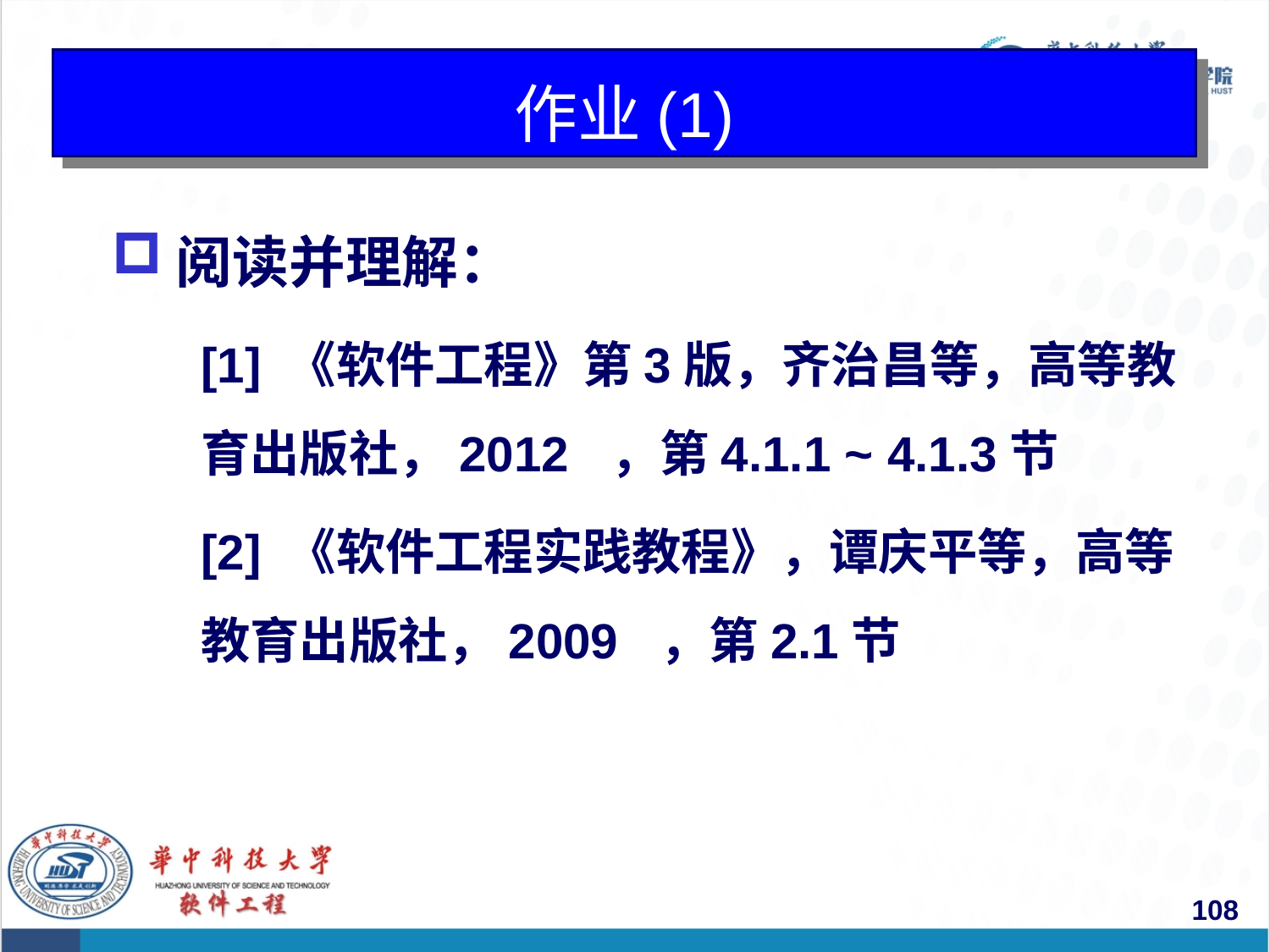

# 作业(1)
阅读并理解：
[1] 《软件工程》第3版，齐治昌等，高等教育出版社，2012 ，第4.1.1 ~ 4.1.3节
[2] 《软件工程实践教程》，谭庆平等，高等教育出版社，2009 ，第2.1节
108